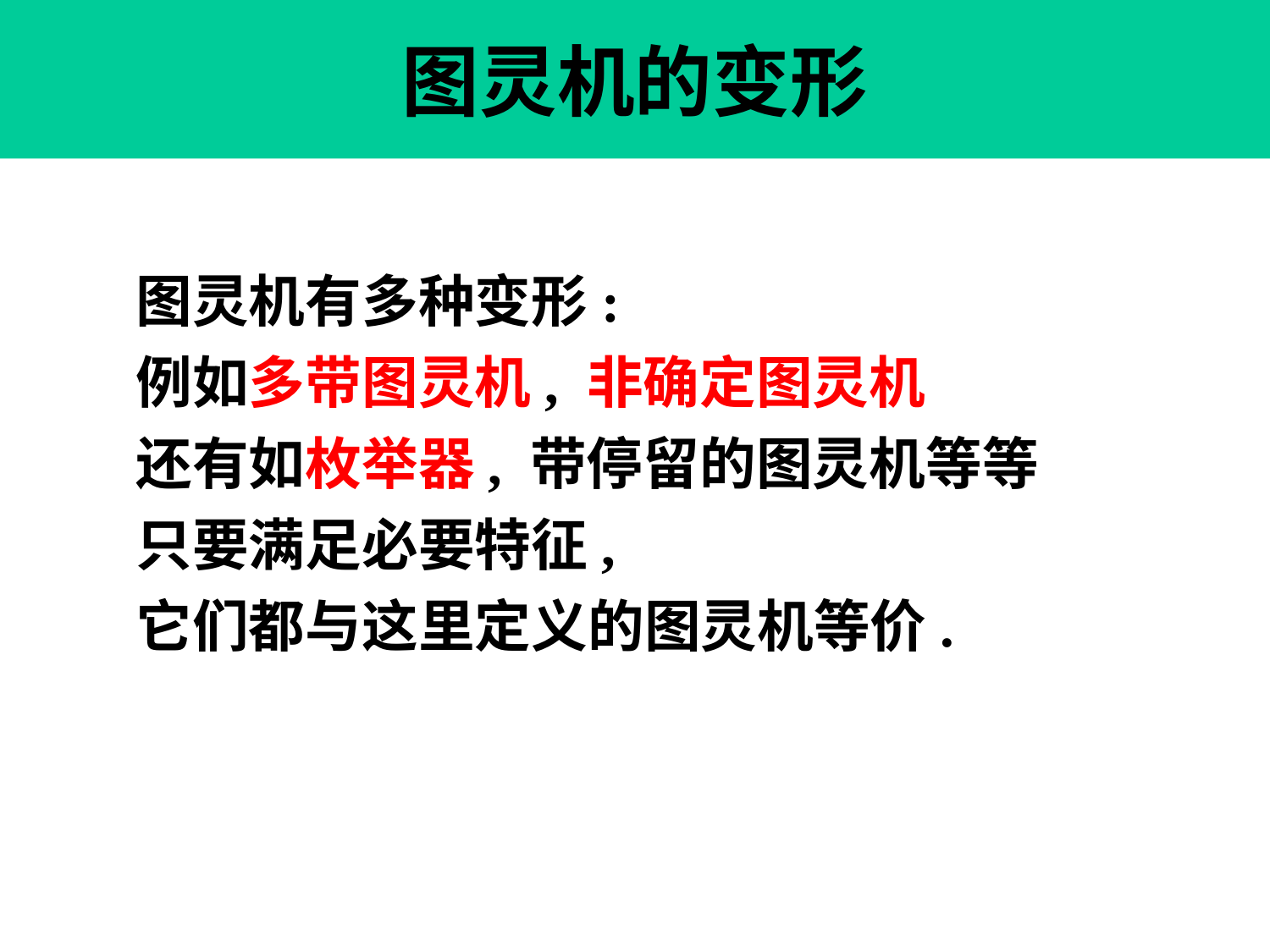

# 图灵机的变形
图灵机有多种变形:
例如多带图灵机, 非确定图灵机
还有如枚举器, 带停留的图灵机等等
只要满足必要特征,
它们都与这里定义的图灵机等价.